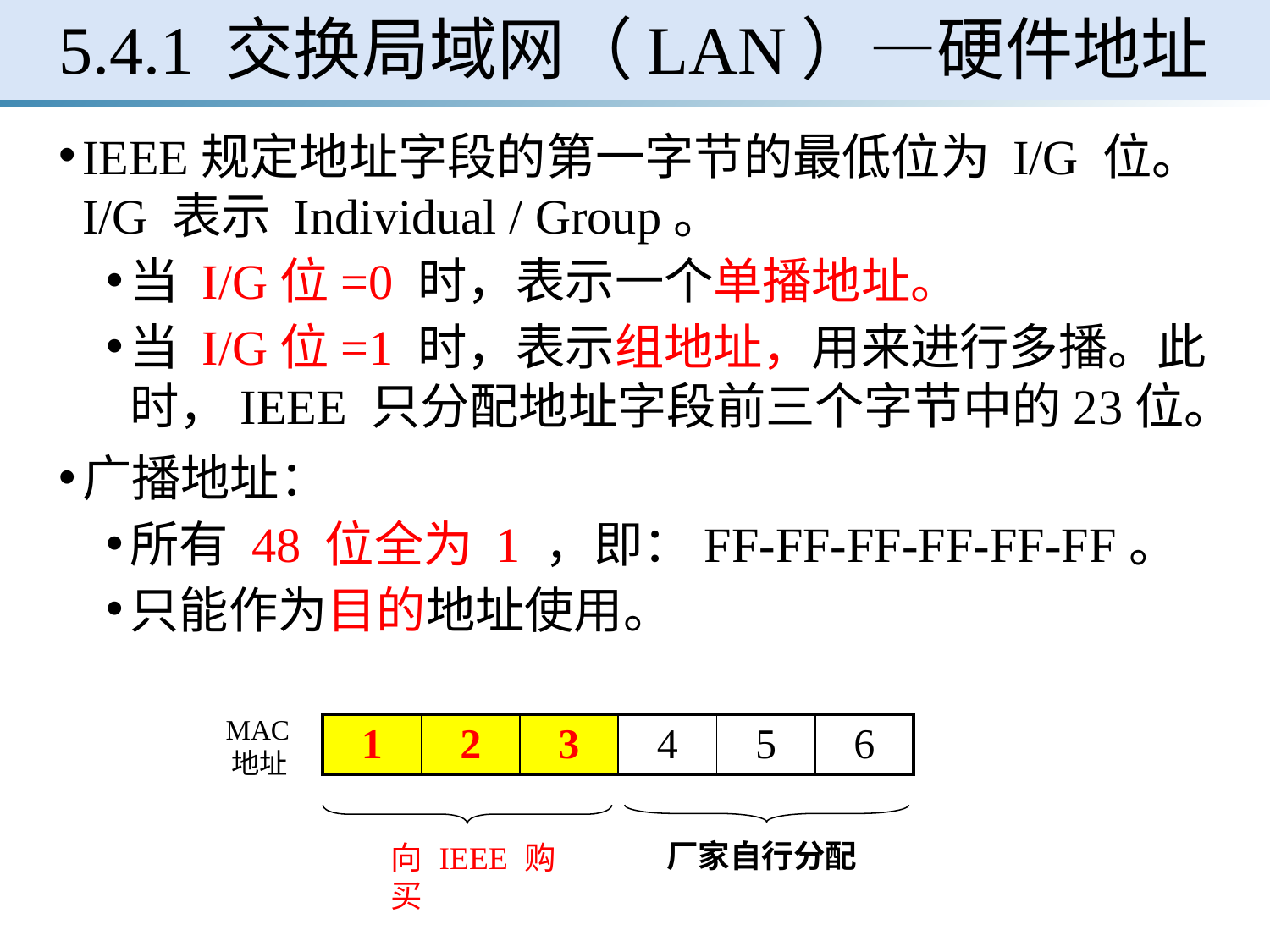

# 5.4.1 交换局域网（LAN）—硬件地址
IEEE规定地址字段的第一字节的最低位为 I/G 位。I/G 表示 Individual / Group。
当 I/G位=0 时，表示一个单播地址。
当 I/G位=1 时，表示组地址，用来进行多播。此时，IEEE 只分配地址字段前三个字节中的23位。
广播地址：
所有 48 位全为 1 ，即：FF-FF-FF-FF-FF-FF。
只能作为目的地址使用。

MAC地址
| 1 | 2 | 3 | 4 | 5 | 6 |
| --- | --- | --- | --- | --- | --- |
厂家自行分配
向IEEE购买